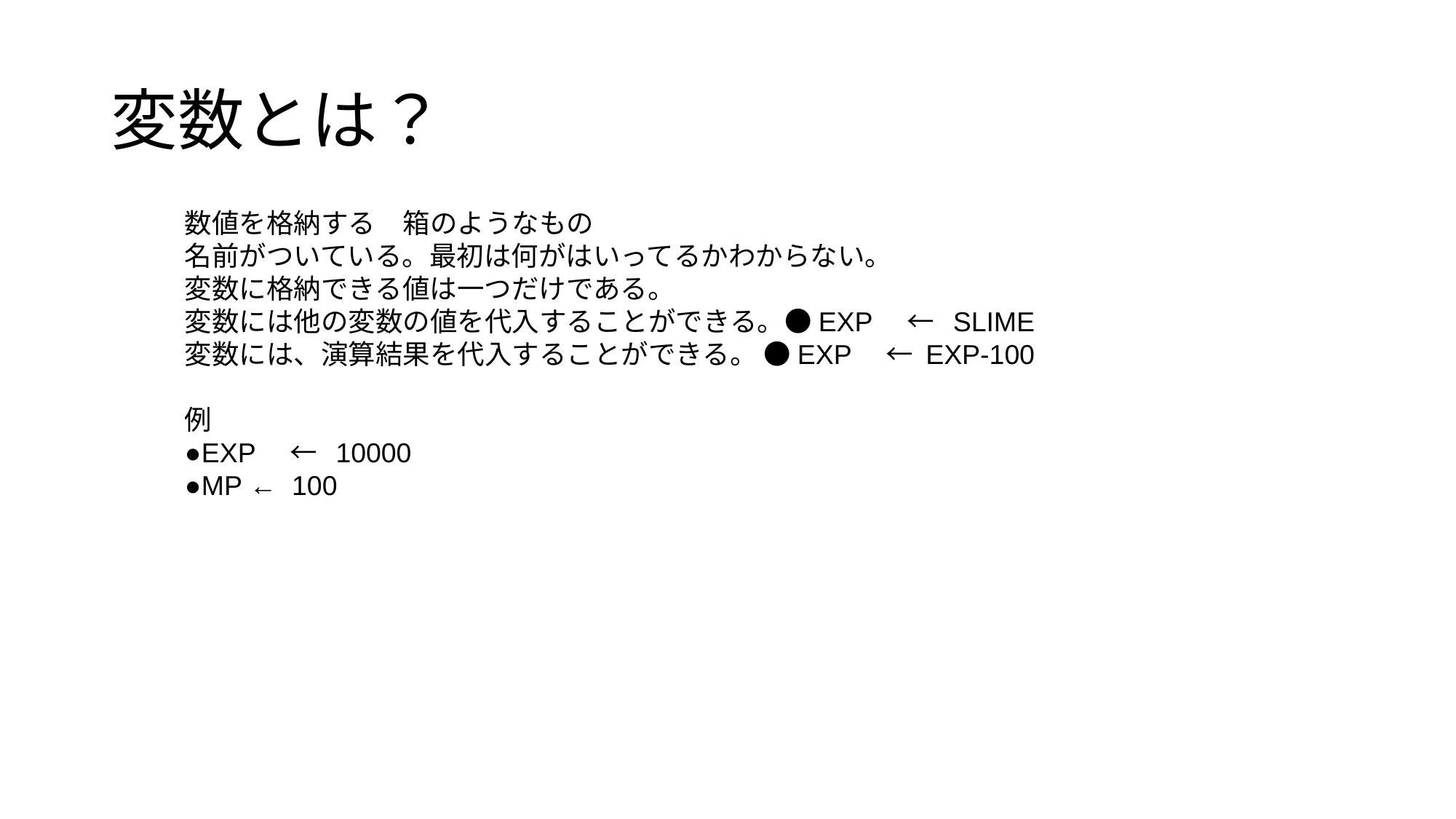

# 変数とは？

数値を格納する　箱のようなもの
名前がついている。最初は何がはいってるかわからない。
変数に格納できる値は一つだけである。
変数には他の変数の値を代入することができる。●EXP　←  SLIME
変数には、演算結果を代入することができる。 ●EXP　← EXP-100

例
●EXP　←  10000
●MP ←  100